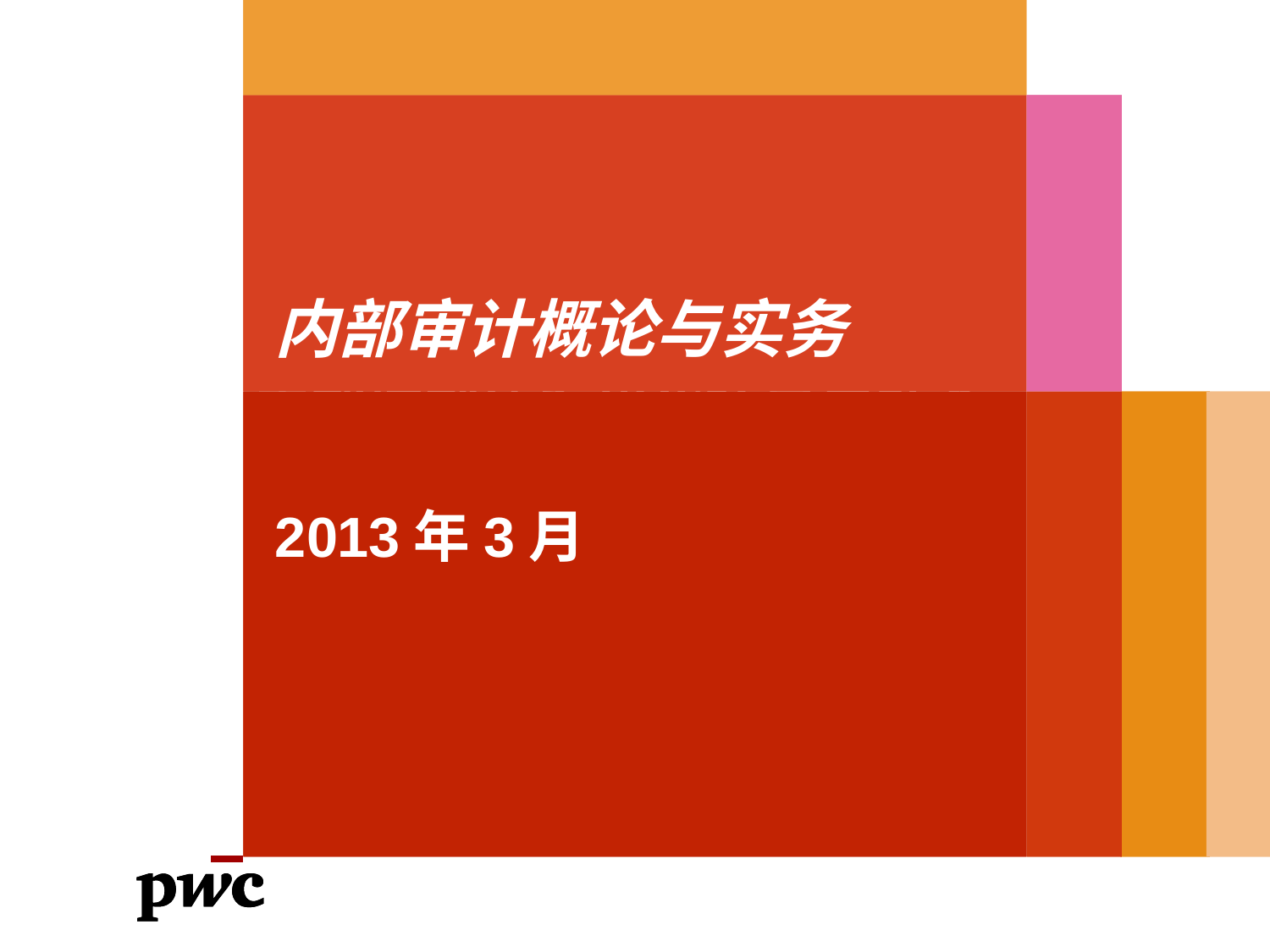

# 青岛海尔股份有限公司 内部控制体系优化项目启动会 2011年12月

内部审计概论与实务
2013年3月